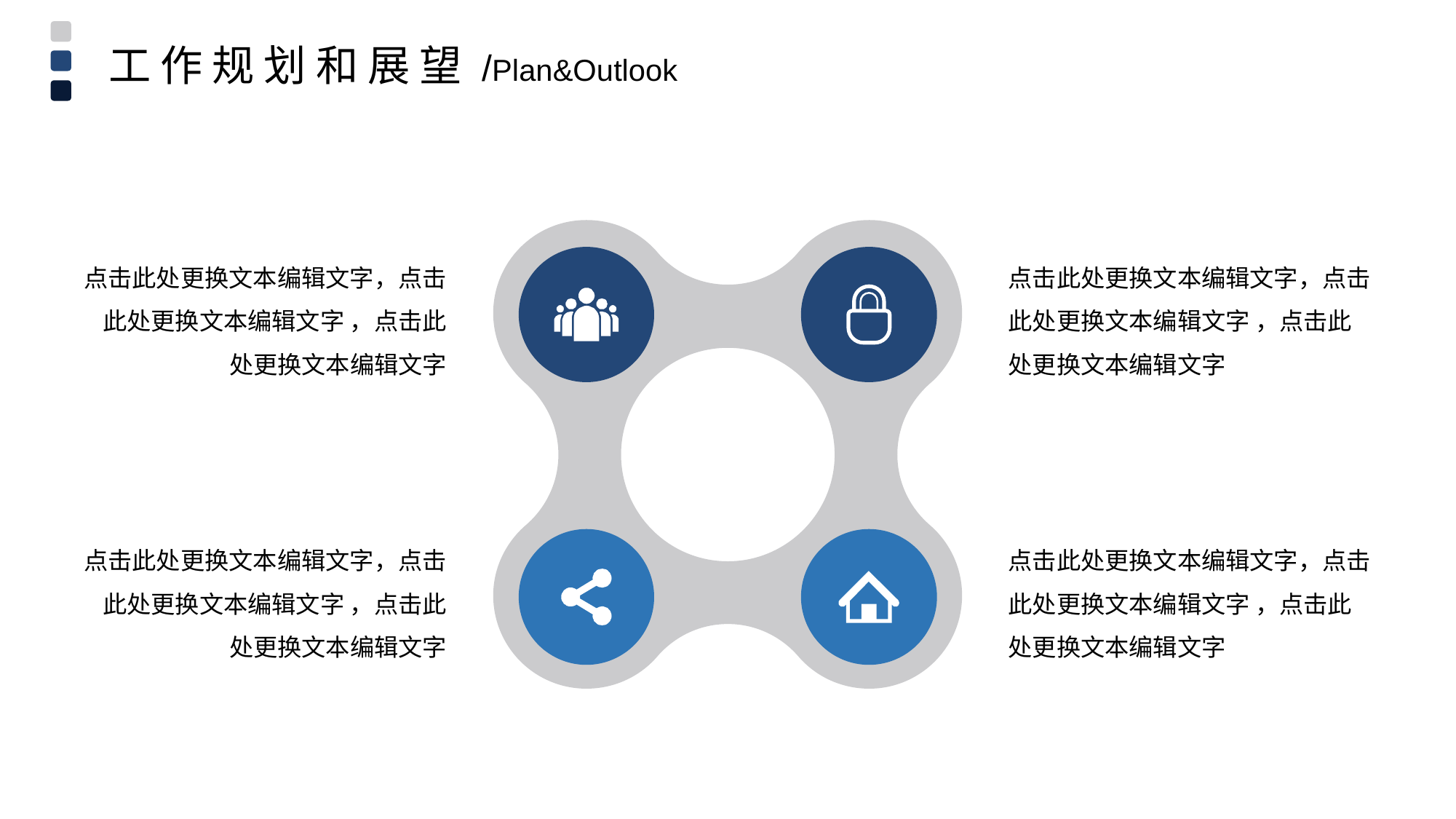

工 作 规 划 和 展 望 /Plan&Outlook

点击此处更换文本编辑文字，点击此处更换文本编辑文字 ，点击此处更换文本编辑文字
点击此处更换文本编辑文字，点击此处更换文本编辑文字 ，点击此处更换文本编辑文字

点击此处更换文本编辑文字，点击此处更换文本编辑文字 ，点击此处更换文本编辑文字
点击此处更换文本编辑文字，点击此处更换文本编辑文字 ，点击此处更换文本编辑文字